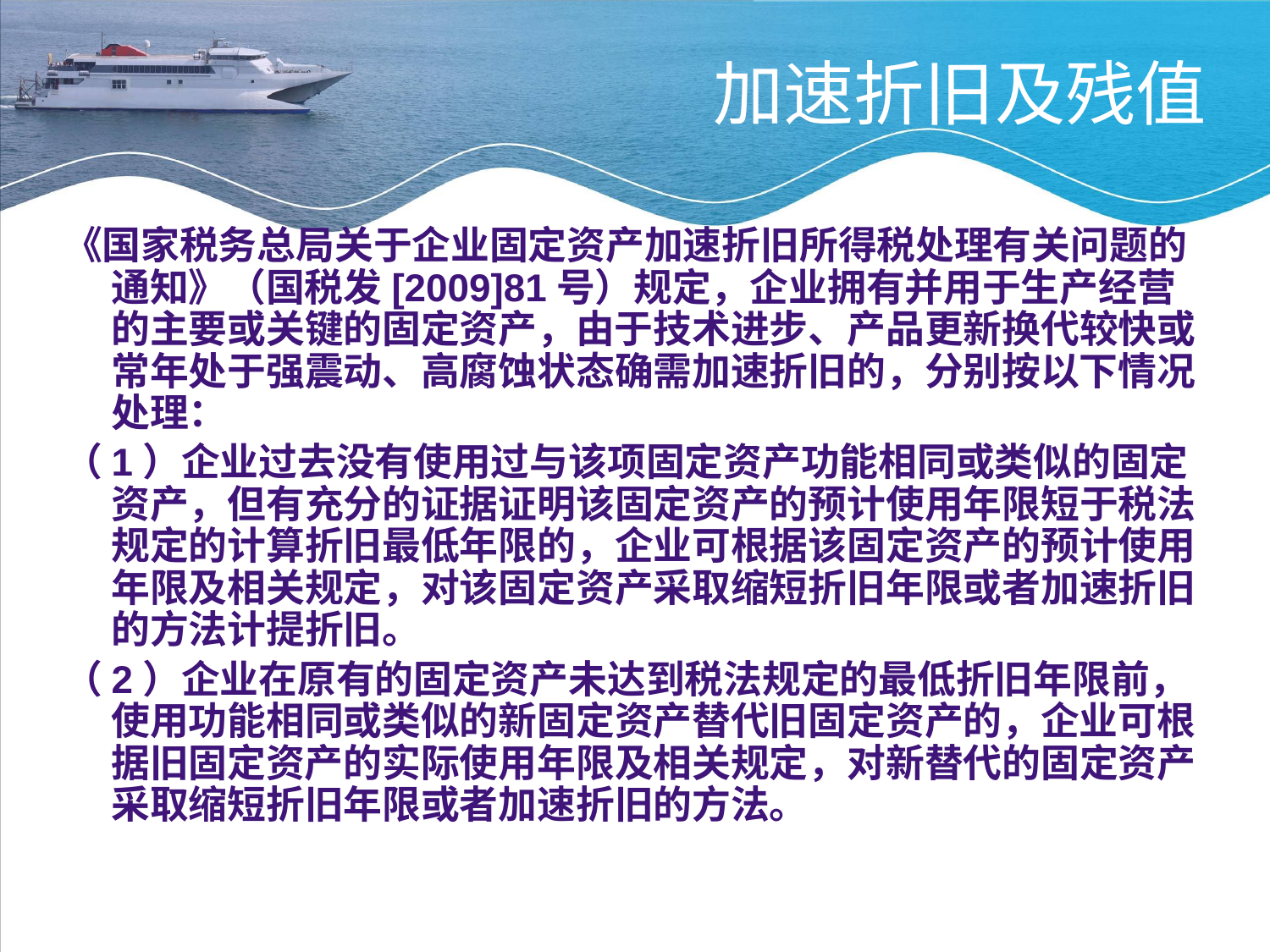

# 加速折旧及残值
《国家税务总局关于企业固定资产加速折旧所得税处理有关问题的通知》（国税发[2009]81号）规定，企业拥有并用于生产经营的主要或关键的固定资产，由于技术进步、产品更新换代较快或常年处于强震动、高腐蚀状态确需加速折旧的，分别按以下情况处理：
（1）企业过去没有使用过与该项固定资产功能相同或类似的固定资产，但有充分的证据证明该固定资产的预计使用年限短于税法规定的计算折旧最低年限的，企业可根据该固定资产的预计使用年限及相关规定，对该固定资产采取缩短折旧年限或者加速折旧的方法计提折旧。
（2）企业在原有的固定资产未达到税法规定的最低折旧年限前，使用功能相同或类似的新固定资产替代旧固定资产的，企业可根据旧固定资产的实际使用年限及相关规定，对新替代的固定资产采取缩短折旧年限或者加速折旧的方法。